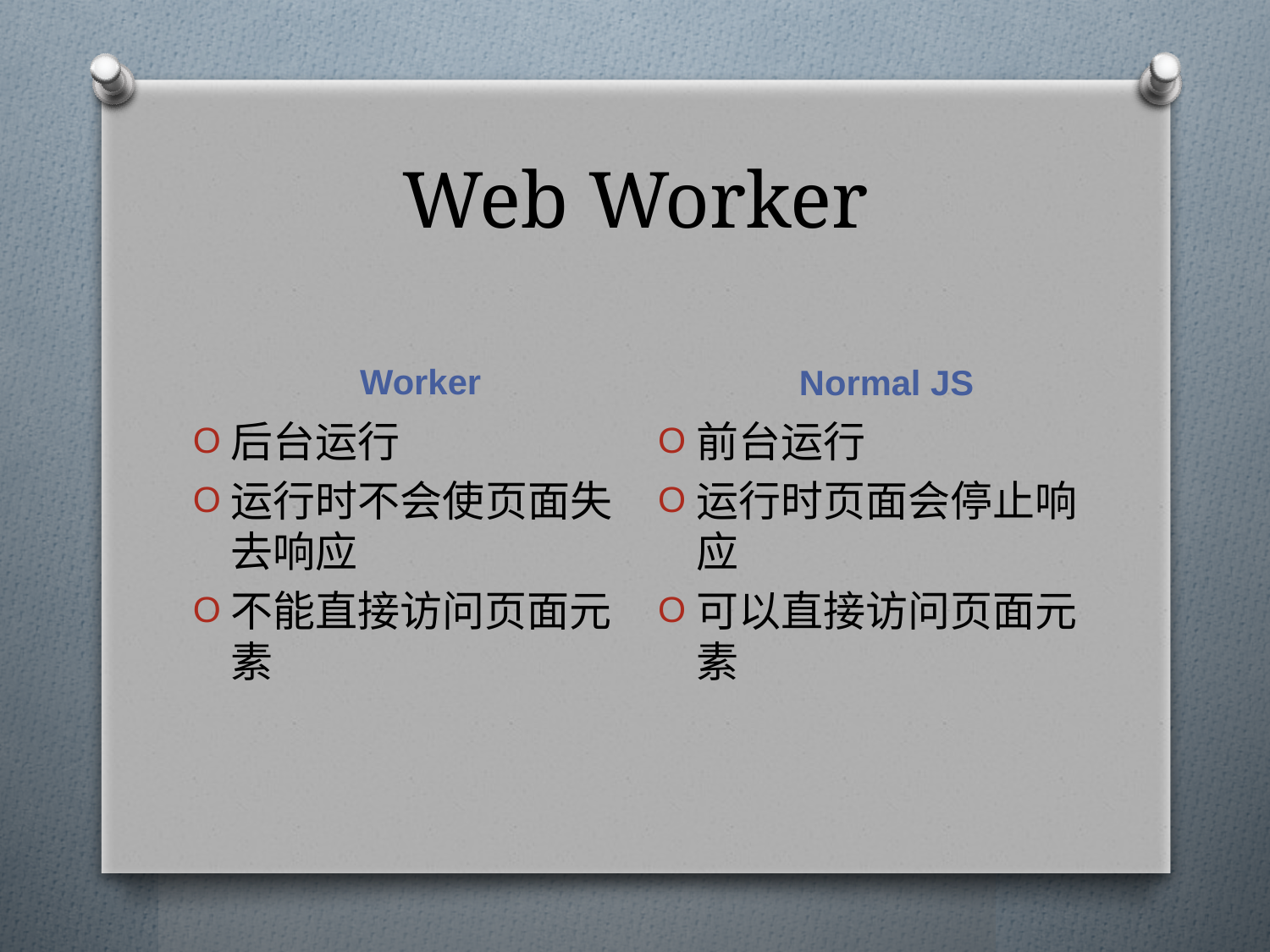

# Web Worker
Normal JS
Worker
后台运行
运行时不会使页面失去响应
不能直接访问页面元素
前台运行
运行时页面会停止响应
可以直接访问页面元素